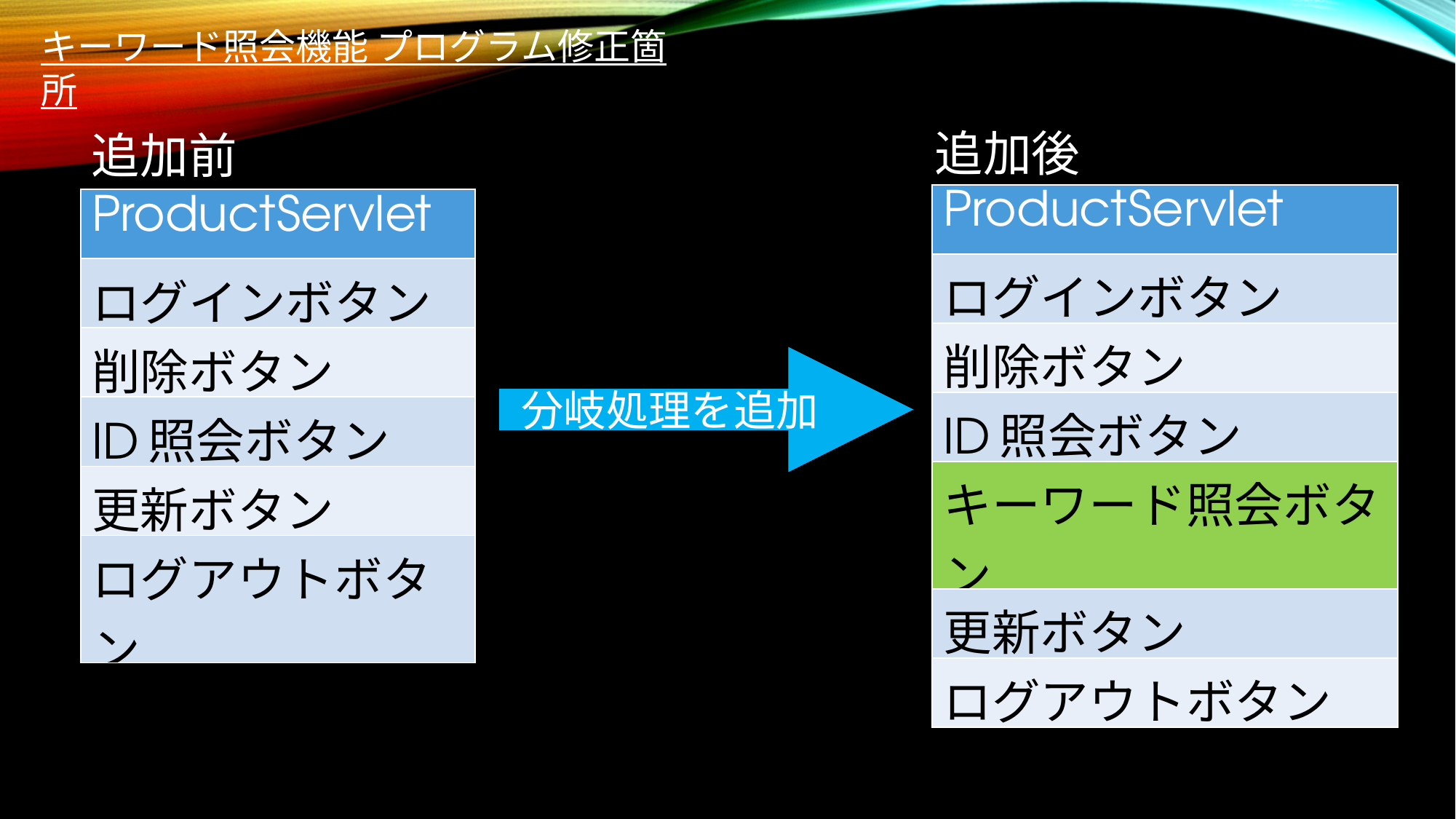

キーワード照会機能 プログラム修正箇所
追加後
追加前
| ProductServlet |
| --- |
| ログインボタン |
| 削除ボタン |
| ID照会ボタン |
| キーワード照会ボタン |
| 更新ボタン |
| ログアウトボタン |
| ProductServlet |
| --- |
| ログインボタン |
| 削除ボタン |
| ID照会ボタン |
| 更新ボタン |
| ログアウトボタン |
分岐処理を追加